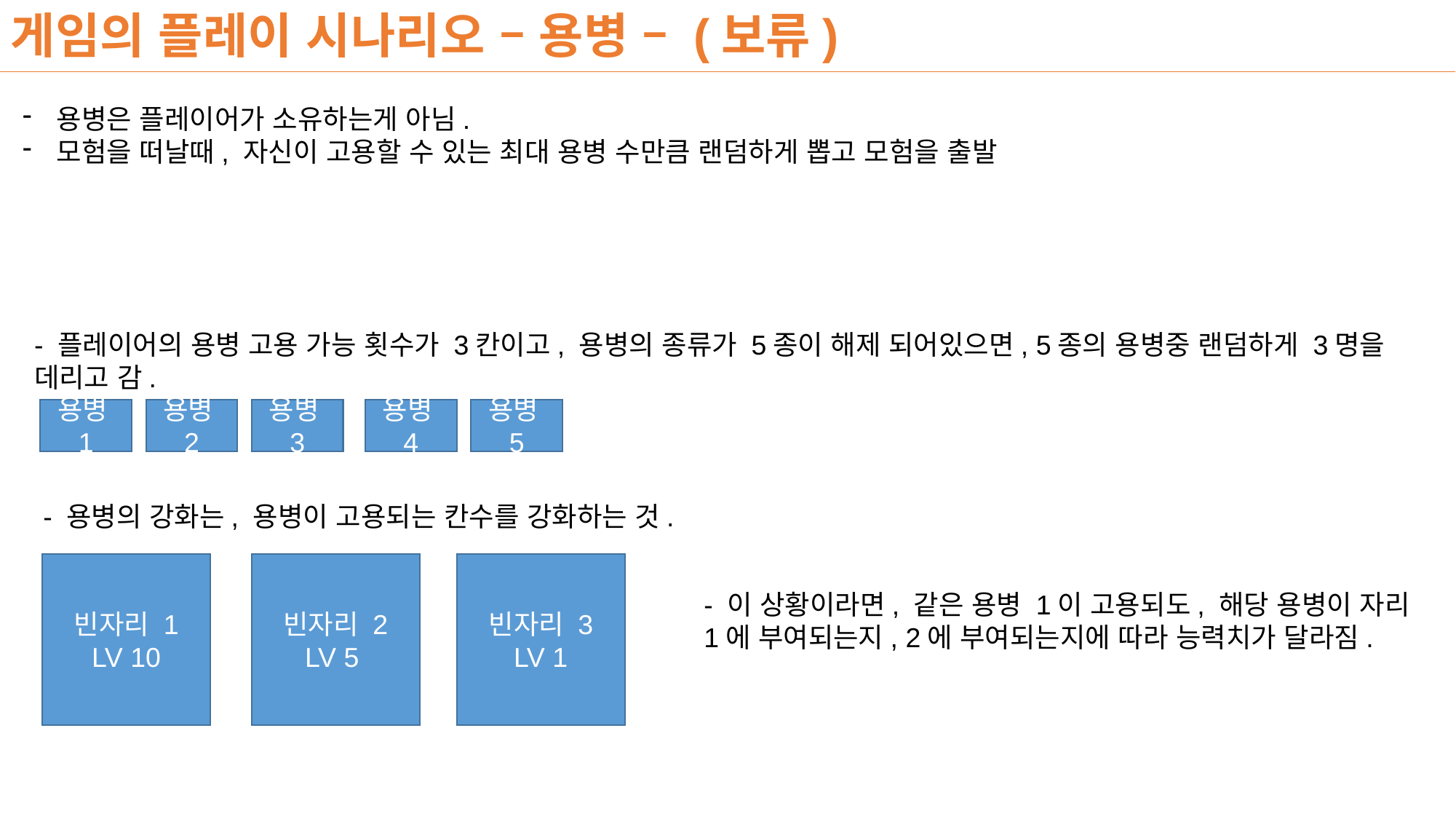

게임의 플레이 시나리오 – 용병 – (보류)
용병은 플레이어가 소유하는게 아님.
모험을 떠날때, 자신이 고용할 수 있는 최대 용병 수만큼 랜덤하게 뽑고 모험을 출발
- 플레이어의 용병 고용 가능 횟수가 3칸이고, 용병의 종류가 5종이 해제 되어있으면, 5종의 용병중 랜덤하게 3명을 데리고 감.
용병5
용병2
용병3
용병4
용병1
- 용병의 강화는, 용병이 고용되는 칸수를 강화하는 것.
빈자리 3
LV 1
빈자리 1
LV 10
빈자리 2
LV 5
- 이 상황이라면, 같은 용병 1이 고용되도, 해당 용병이 자리 1에 부여되는지, 2에 부여되는지에 따라 능력치가 달라짐.